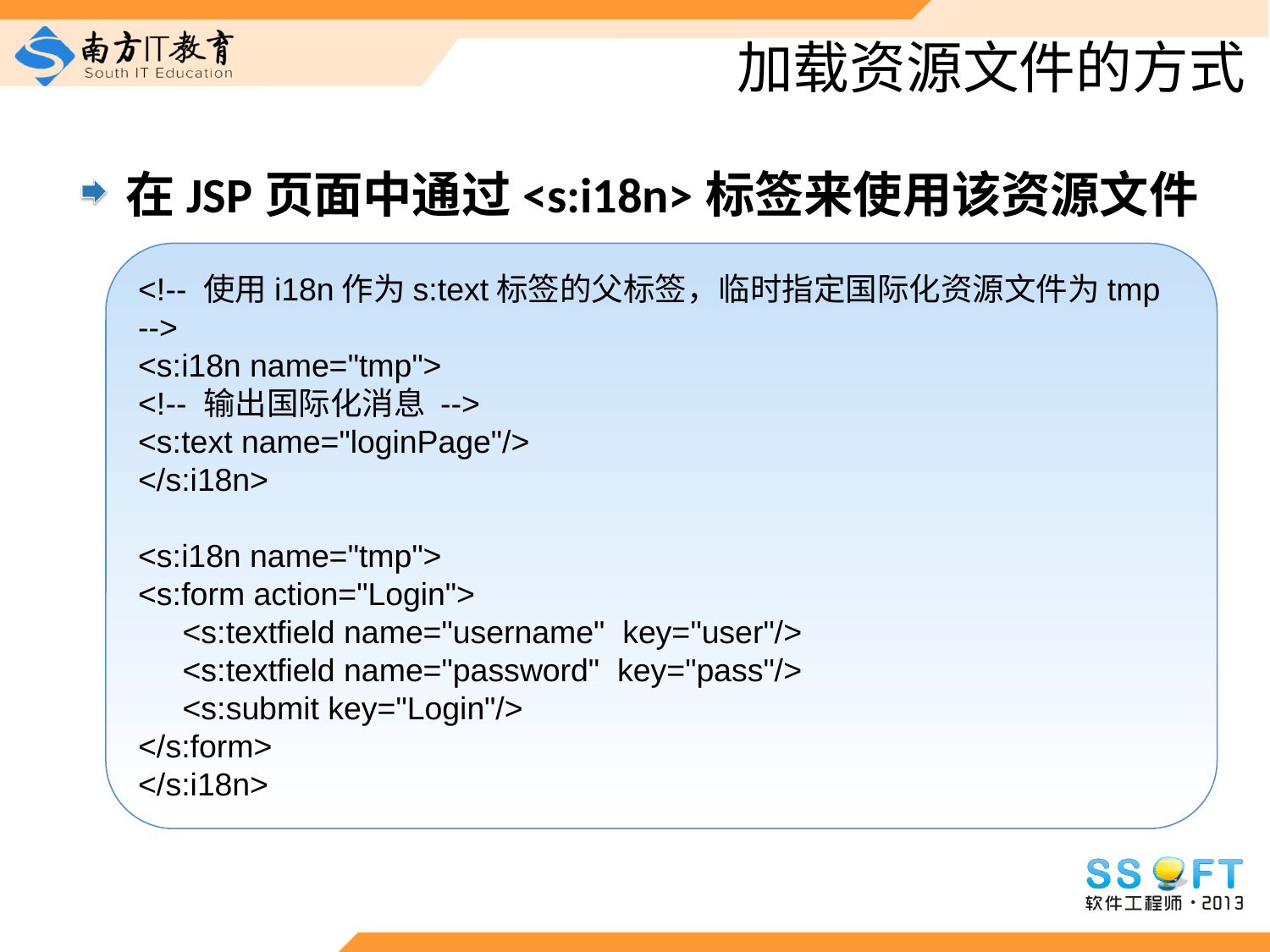

# 加载资源文件的方式
在JSP页面中通过<s:i18n>标签来使用该资源文件
<!-- 使用i18n作为s:text标签的父标签，临时指定国际化资源文件为tmp -->
<s:i18n name="tmp">
<!-- 输出国际化消息 -->
<s:text name="loginPage"/>
</s:i18n>

<s:i18n name="tmp">
<s:form action="Login">
     <s:textfield name="username"  key="user"/>
     <s:textfield name="password"  key="pass"/>
     <s:submit key="Login"/>
</s:form>
</s:i18n>